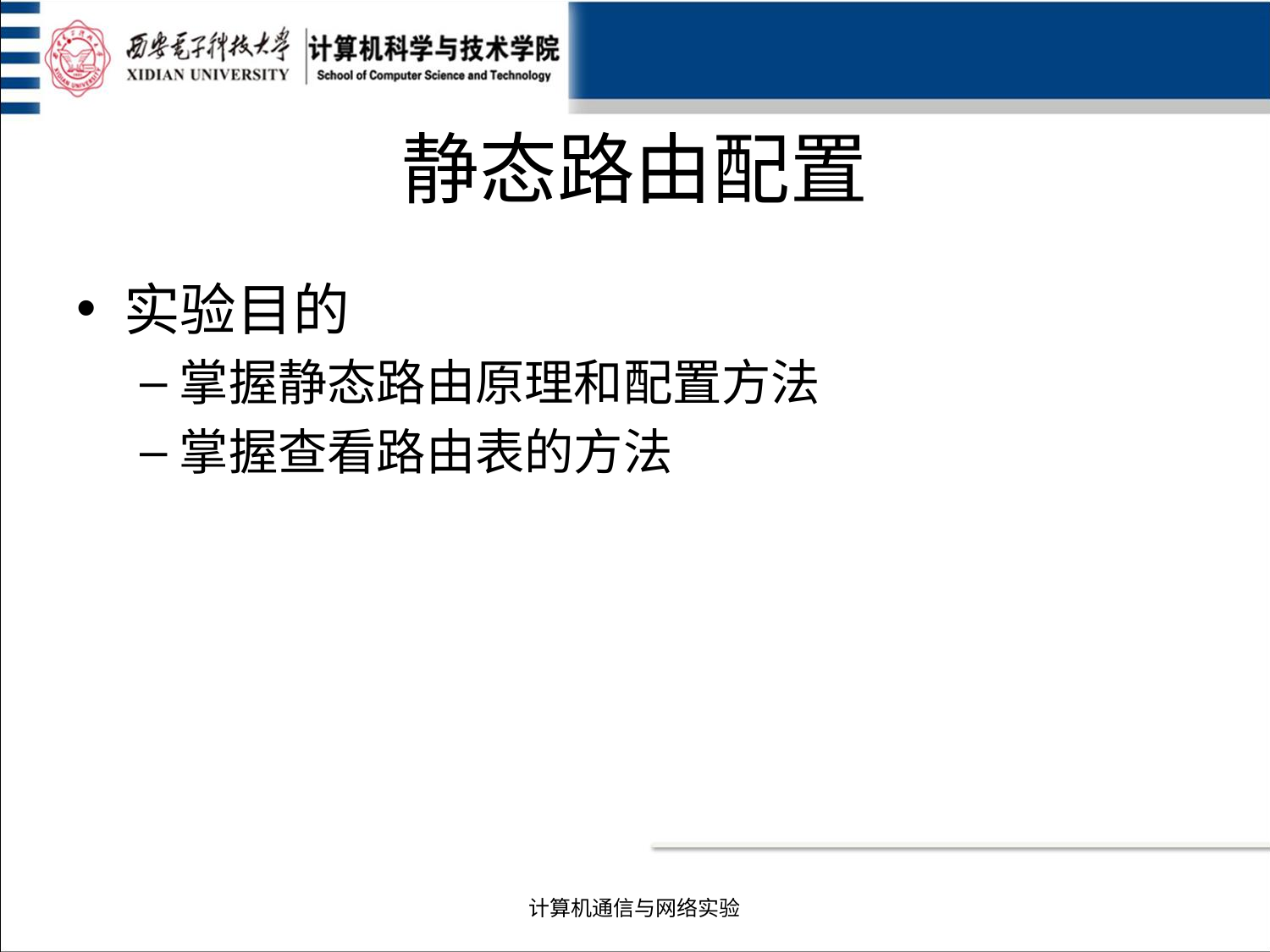

# 静态路由配置
实验目的
掌握静态路由原理和配置方法
掌握查看路由表的方法
计算机通信与网络实验